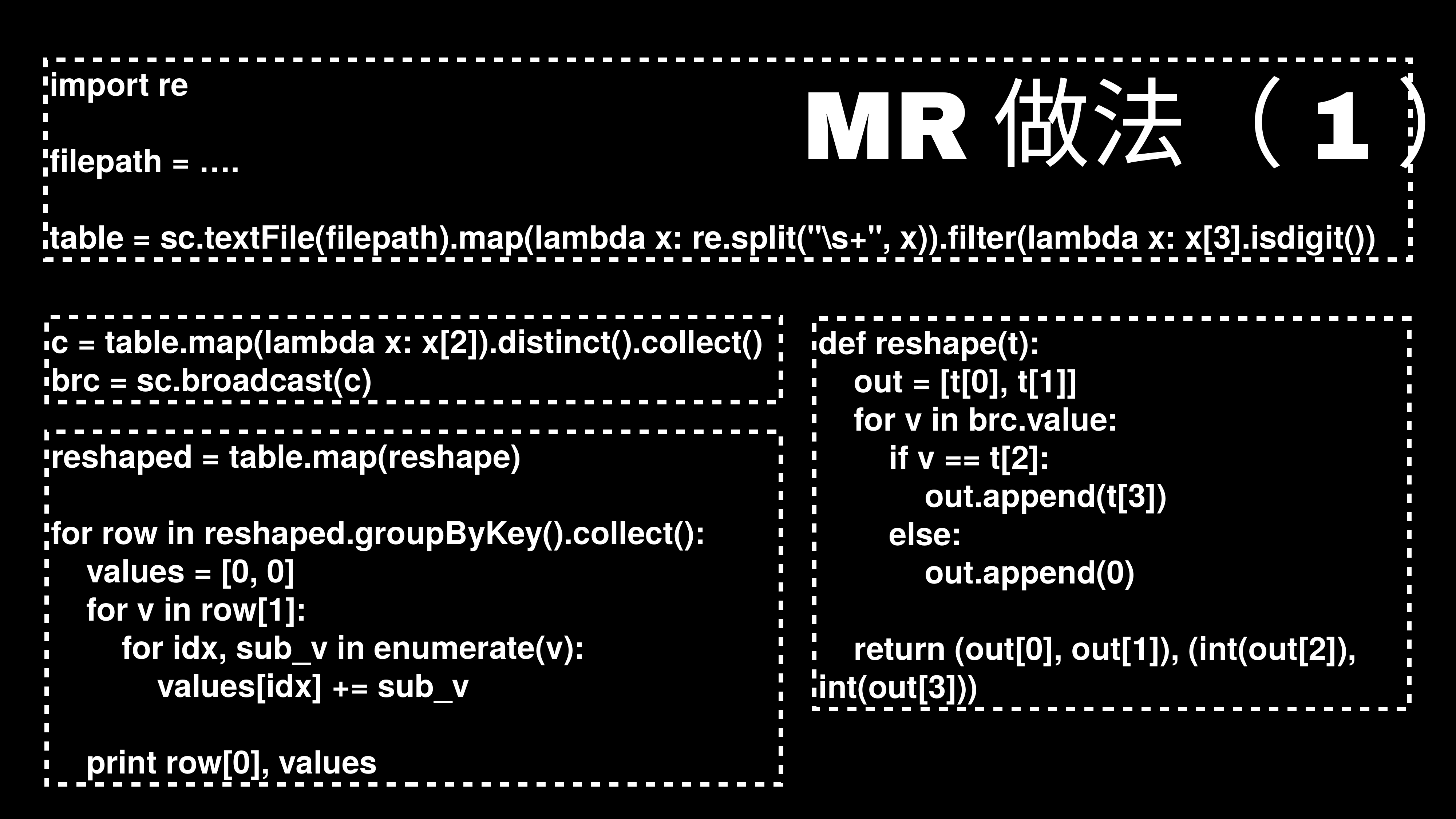

MR做法（1）
import re

filepath = ….

table = sc.textFile(filepath).map(lambda x: re.split("\s+", x)).filter(lambda x: x[3].isdigit())
c = table.map(lambda x: x[2]).distinct().collect()
brc = sc.broadcast(c)
def reshape(t):
    out = [t[0], t[1]]
    for v in brc.value:
        if v == t[2]:
            out.append(t[3])
        else:
            out.append(0)

    return (out[0], out[1]), (int(out[2]), int(out[3]))
reshaped = table.map(reshape)

for row in reshaped.groupByKey().collect():
    values = [0, 0]
    for v in row[1]:
        for idx, sub_v in enumerate(v):
            values[idx] += sub_v

    print row[0], values